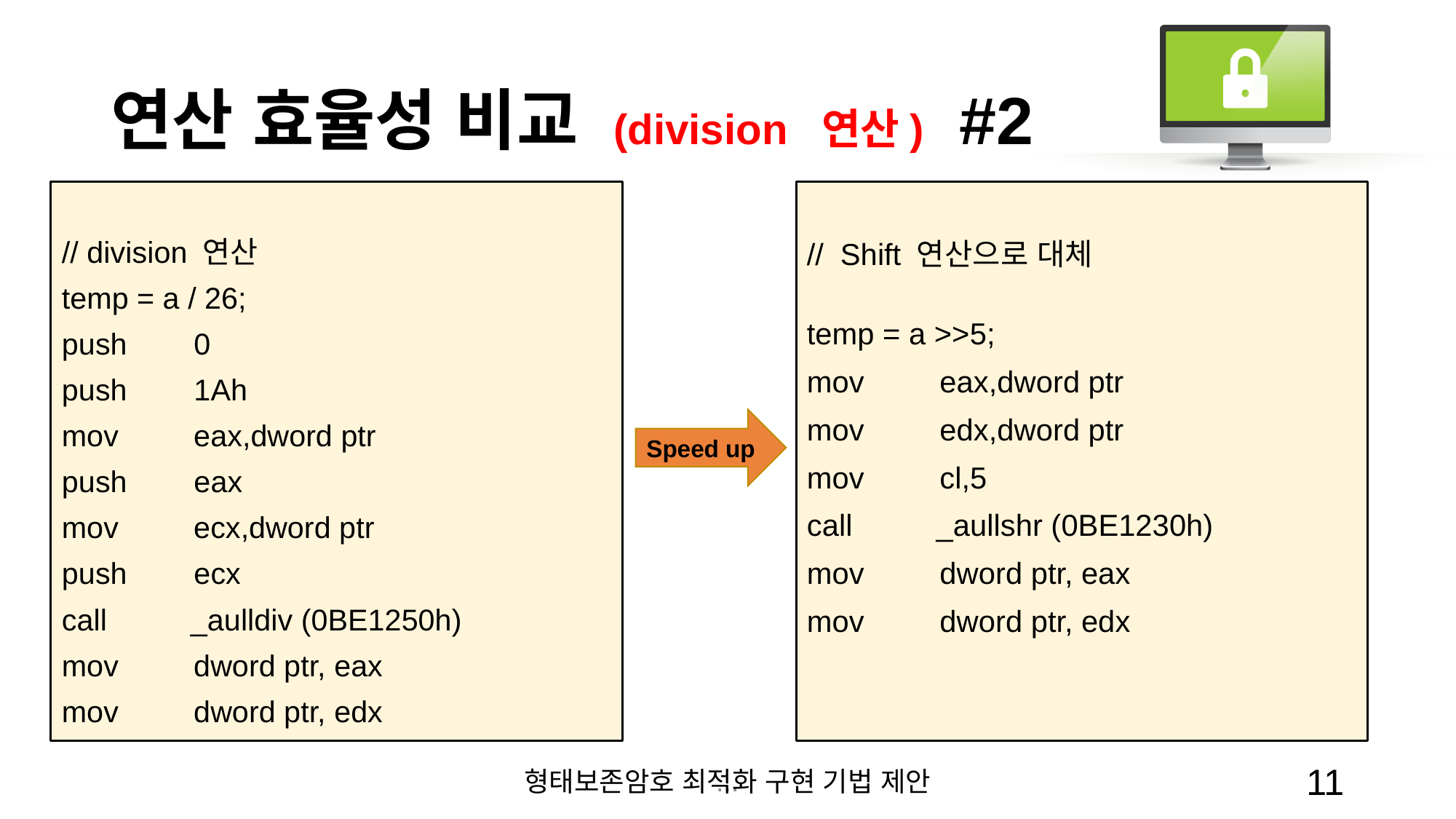

연산 효율성 비교 (division  연산)   #2

// division 연산
temp = a / 26;
push        0
push        1Ah
mov         eax,dword ptr
push        eax
mov         ecx,dword ptr
push        ecx
call          _aulldiv (0BE1250h)
mov         dword ptr, eax
mov         dword ptr, edx

//  Shift 연산으로 대체

temp = a >>5;
mov         eax,dword ptr
mov         edx,dword ptr
mov         cl,5
call          _aullshr (0BE1230h)
mov         dword ptr, eax
mov         dword ptr, edx

Speed up
...
형태보존암호 최적화 구현 기법 제안
11
11